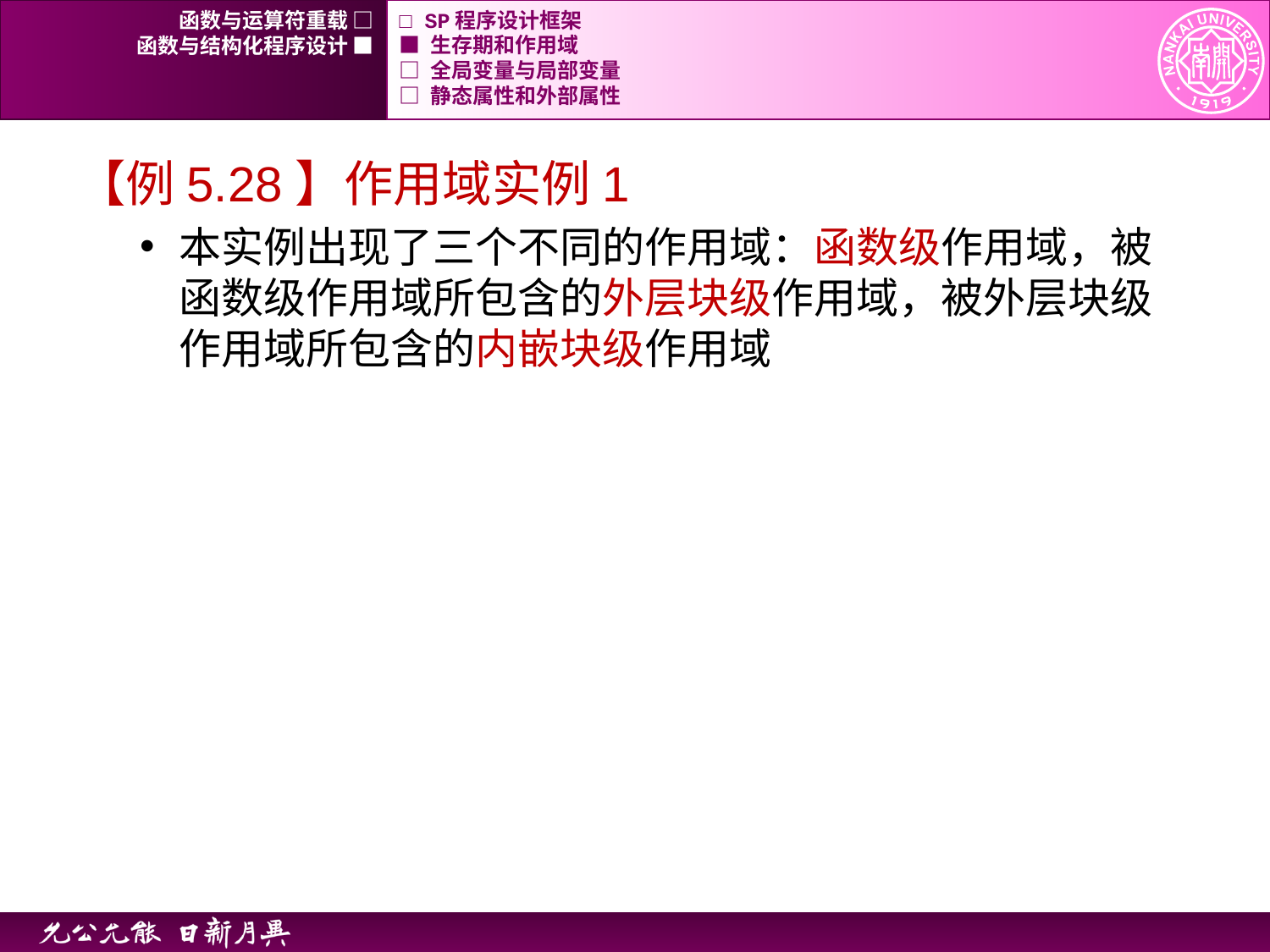

函数与运算符重载 □
□ SP程序设计框架
函数与结构化程序设计 ■
■ 生存期和作用域

□ 全局变量与局部变量

□ 静态属性和外部属性
【例5.28】作用域实例1
本实例出现了三个不同的作用域：函数级作用域，被函数级作用域所包含的外层块级作用域，被外层块级作用域所包含的内嵌块级作用域